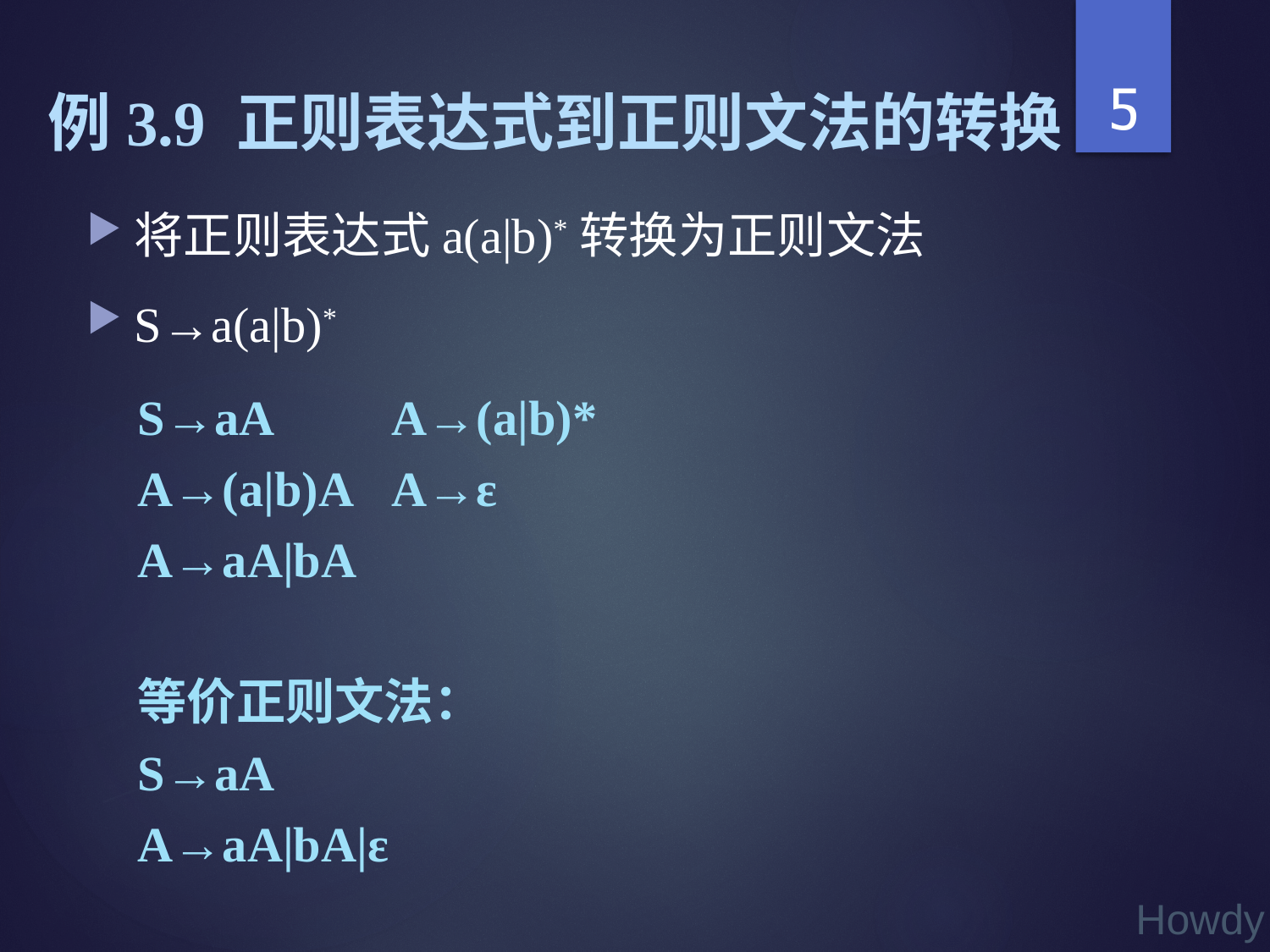

5
# 例3.9 正则表达式到正则文法的转换
将正则表达式a(a|b)*转换为正则文法
S→a(a|b)*
S→aA	A→(a|b)*
A→(a|b)A	A→ε
A→aA|bA

等价正则文法：
S→aA
A→aA|bA|ε